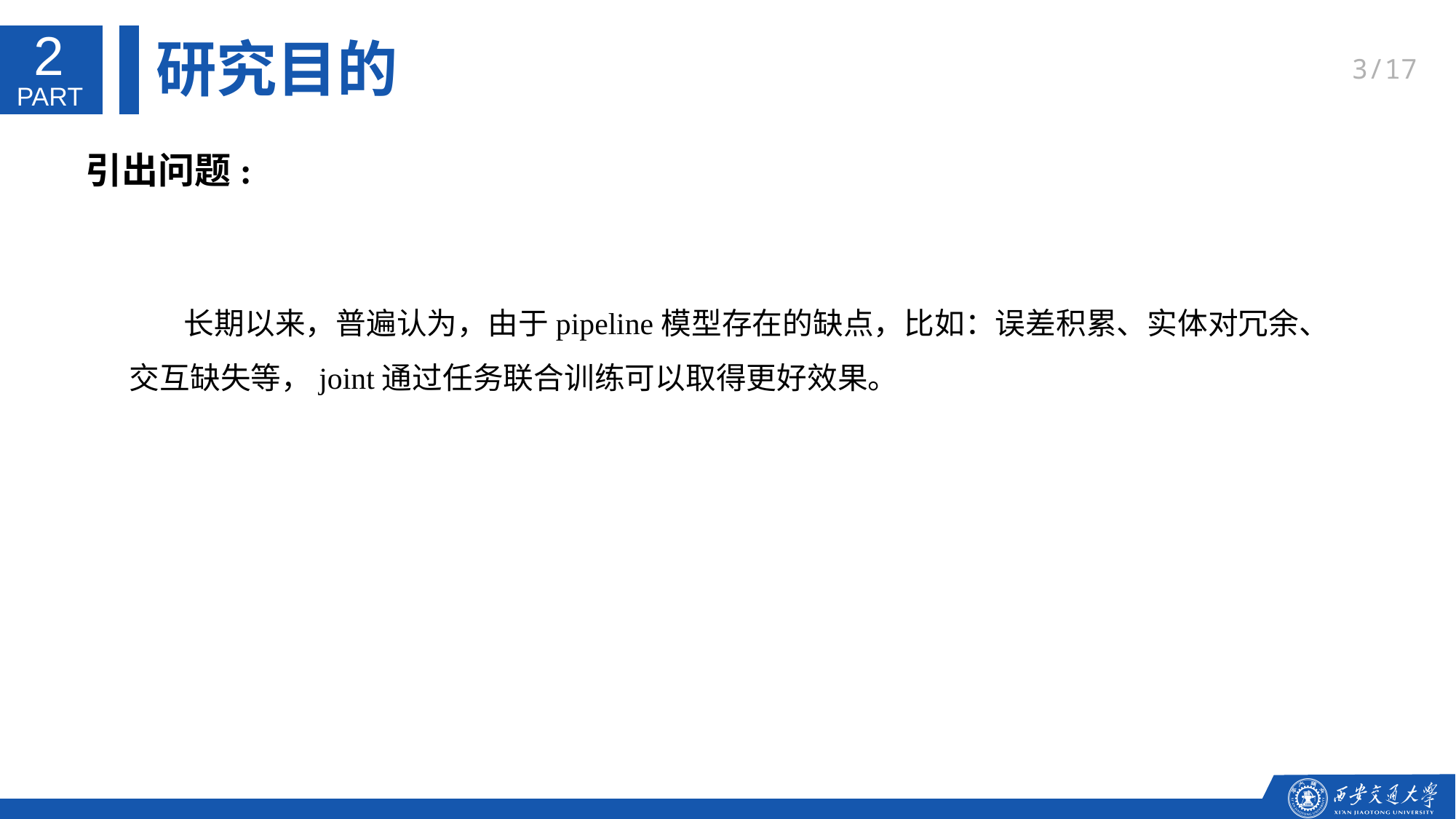

2
研究目的
3/17
引出问题:
长期以来，普遍认为，由于pipeline模型存在的缺点，比如：误差积累、实体对冗余、交互缺失等，joint通过任务联合训练可以取得更好效果。